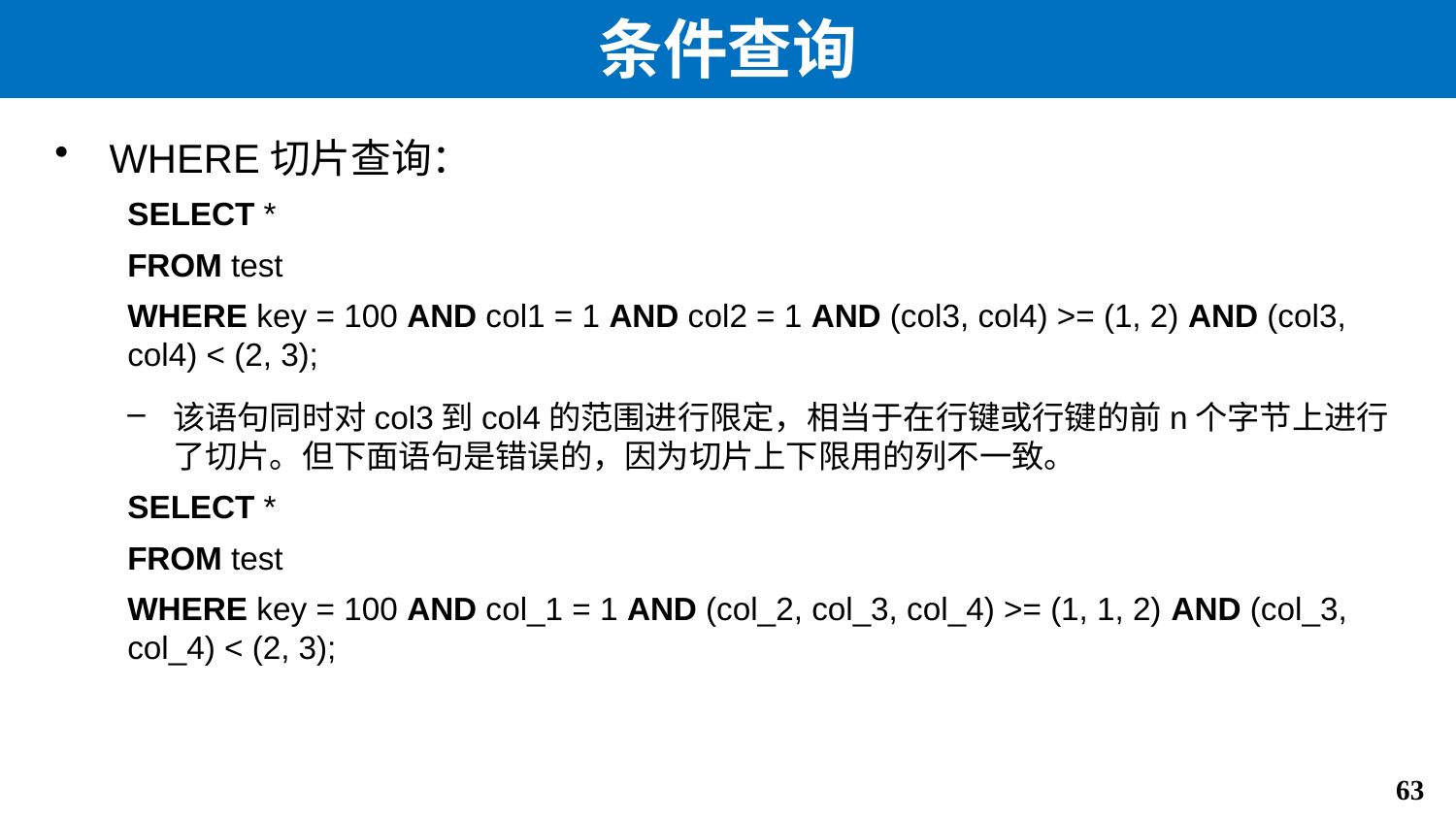

# 条件查询
WHERE切片查询：
SELECT *
FROM test
WHERE key = 100 AND col1 = 1 AND col2 = 1 AND (col3, col4) >= (1, 2) AND (col3, col4) < (2, 3);
该语句同时对col3到col4的范围进行限定，相当于在行键或行键的前n个字节上进行了切片。但下面语句是错误的，因为切片上下限用的列不一致。
SELECT *
FROM test
WHERE key = 100 AND col_1 = 1 AND (col_2, col_3, col_4) >= (1, 1, 2) AND (col_3, col_4) < (2, 3);